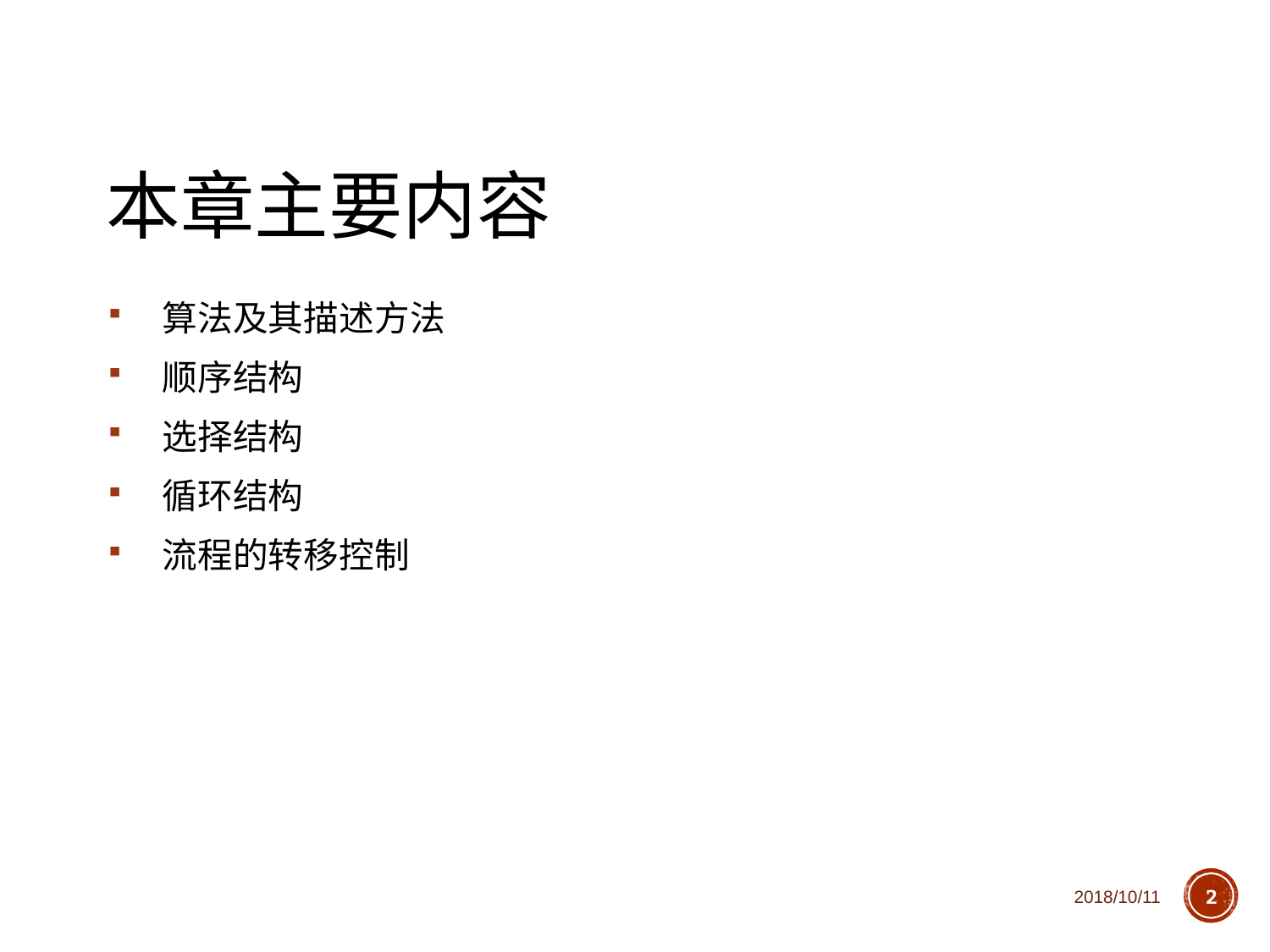

# 本章主要内容
 算法及其描述方法
 顺序结构
 选择结构
 循环结构
 流程的转移控制

2018/10/11
2